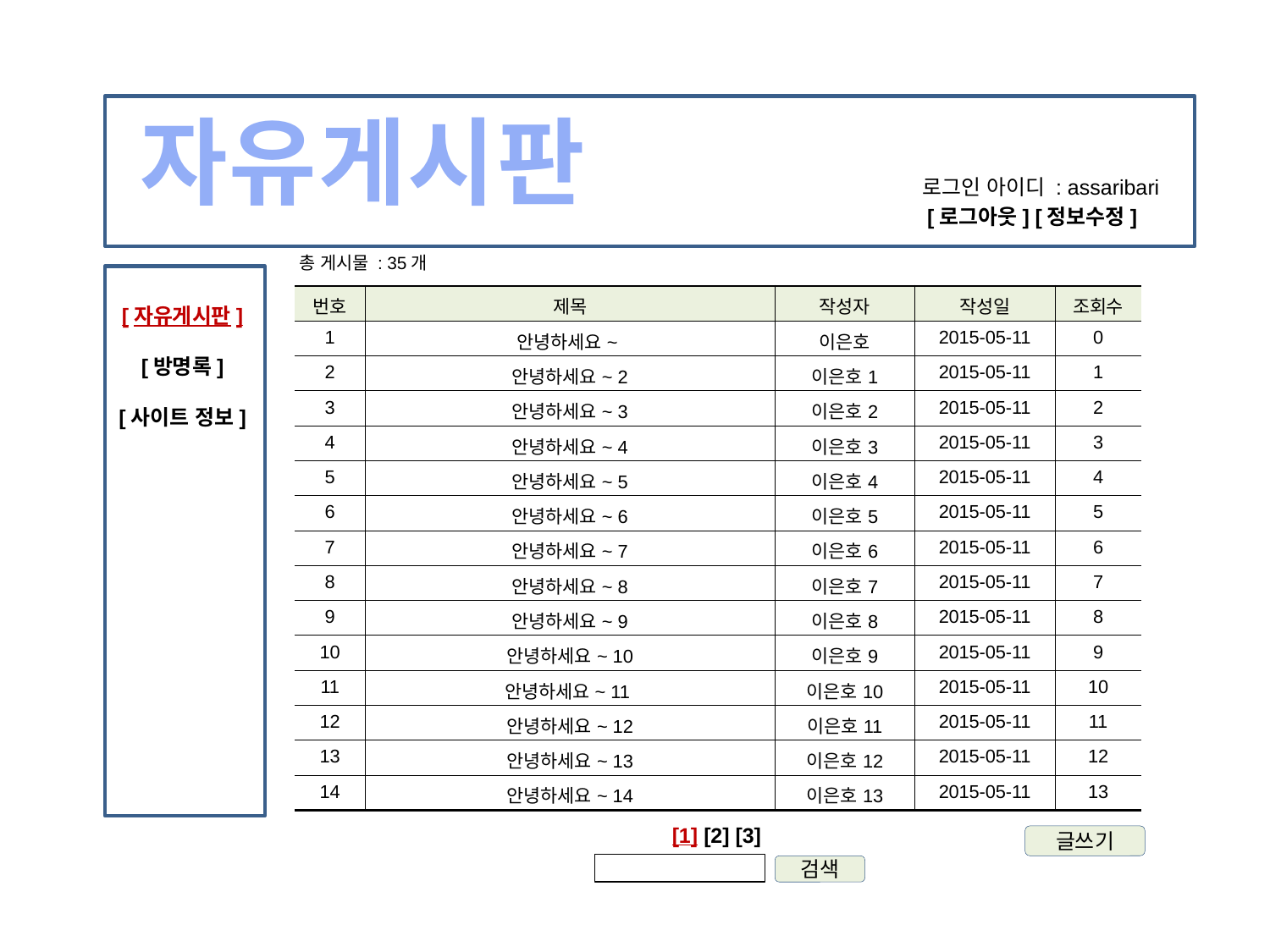

자유게시판

로그인 아이디 : assaribari
[로그아웃] [정보수정]
총 게시물 : 35개

| 번호 | 제목 | 작성자 | 작성일 | 조회수 |
| --- | --- | --- | --- | --- |
| 1 | 안녕하세요~ | 이은호 | 2015-05-11 | 0 |
| 2 | 안녕하세요~ 2 | 이은호1 | 2015-05-11 | 1 |
| 3 | 안녕하세요~ 3 | 이은호2 | 2015-05-11 | 2 |
| 4 | 안녕하세요~ 4 | 이은호3 | 2015-05-11 | 3 |
| 5 | 안녕하세요~ 5 | 이은호4 | 2015-05-11 | 4 |
| 6 | 안녕하세요~ 6 | 이은호5 | 2015-05-11 | 5 |
| 7 | 안녕하세요~ 7 | 이은호6 | 2015-05-11 | 6 |
| 8 | 안녕하세요~ 8 | 이은호7 | 2015-05-11 | 7 |
| 9 | 안녕하세요~ 9 | 이은호8 | 2015-05-11 | 8 |
| 10 | 안녕하세요~ 10 | 이은호9 | 2015-05-11 | 9 |
| 11 | 안녕하세요~ 11 | 이은호10 | 2015-05-11 | 10 |
| 12 | 안녕하세요~ 12 | 이은호11 | 2015-05-11 | 11 |
| 13 | 안녕하세요~ 13 | 이은호12 | 2015-05-11 | 12 |
| 14 | 안녕하세요~ 14 | 이은호13 | 2015-05-11 | 13 |
[자유게시판]

[방명록]

[사이트 정보]
[1] [2] [3]
글쓰기

검색